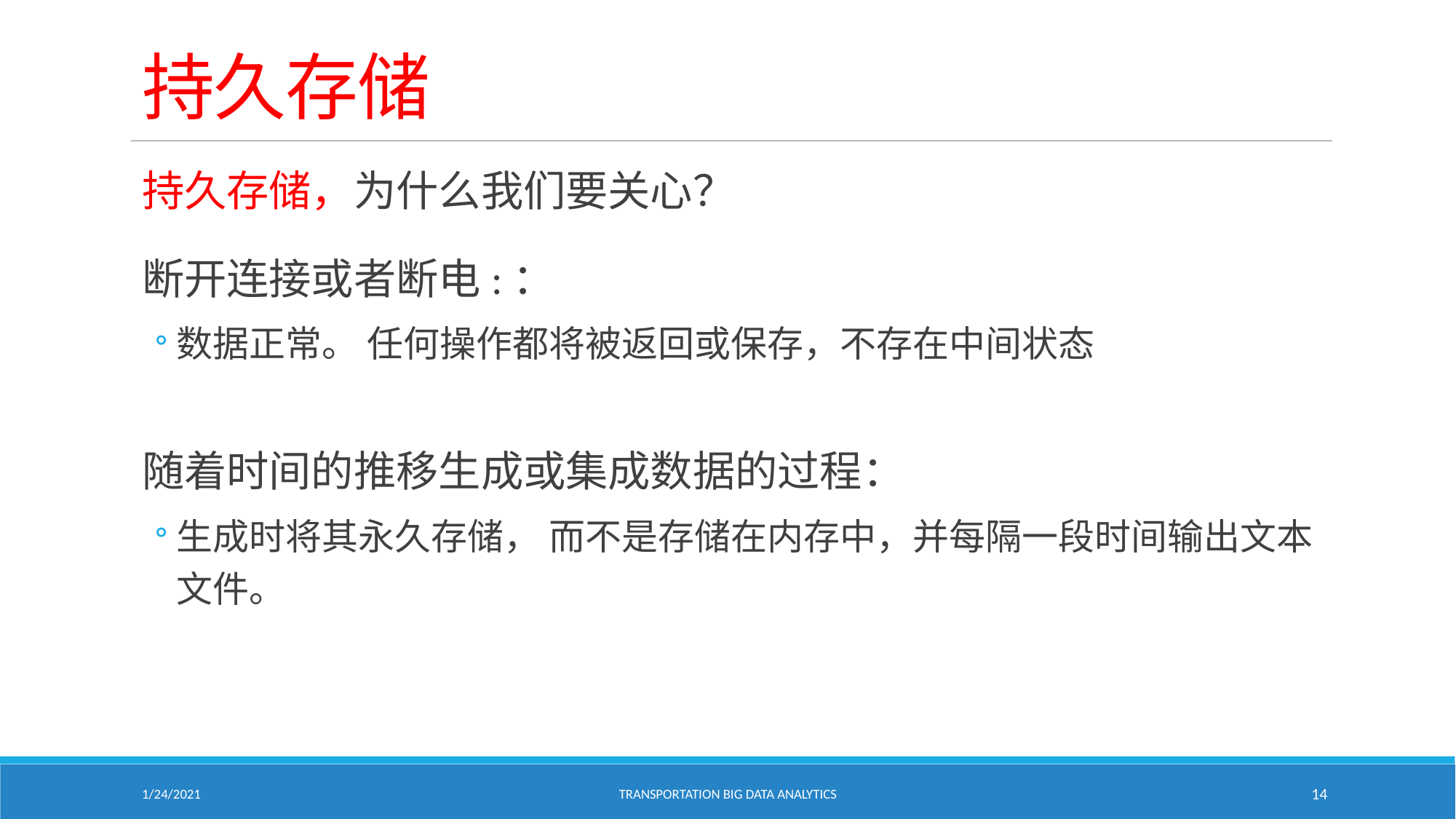

# 持久存储
持久存储，为什么我们要关心？
断开连接或者断电:：
数据正常。 任何操作都将被返回或保存，不存在中间状态

随着时间的推移生成或集成数据的过程：
生成时将其永久存储， 而不是存储在内存中，并每隔一段时间输出文本文件。

1/24/2021
Transportation Big Data Analytics
14